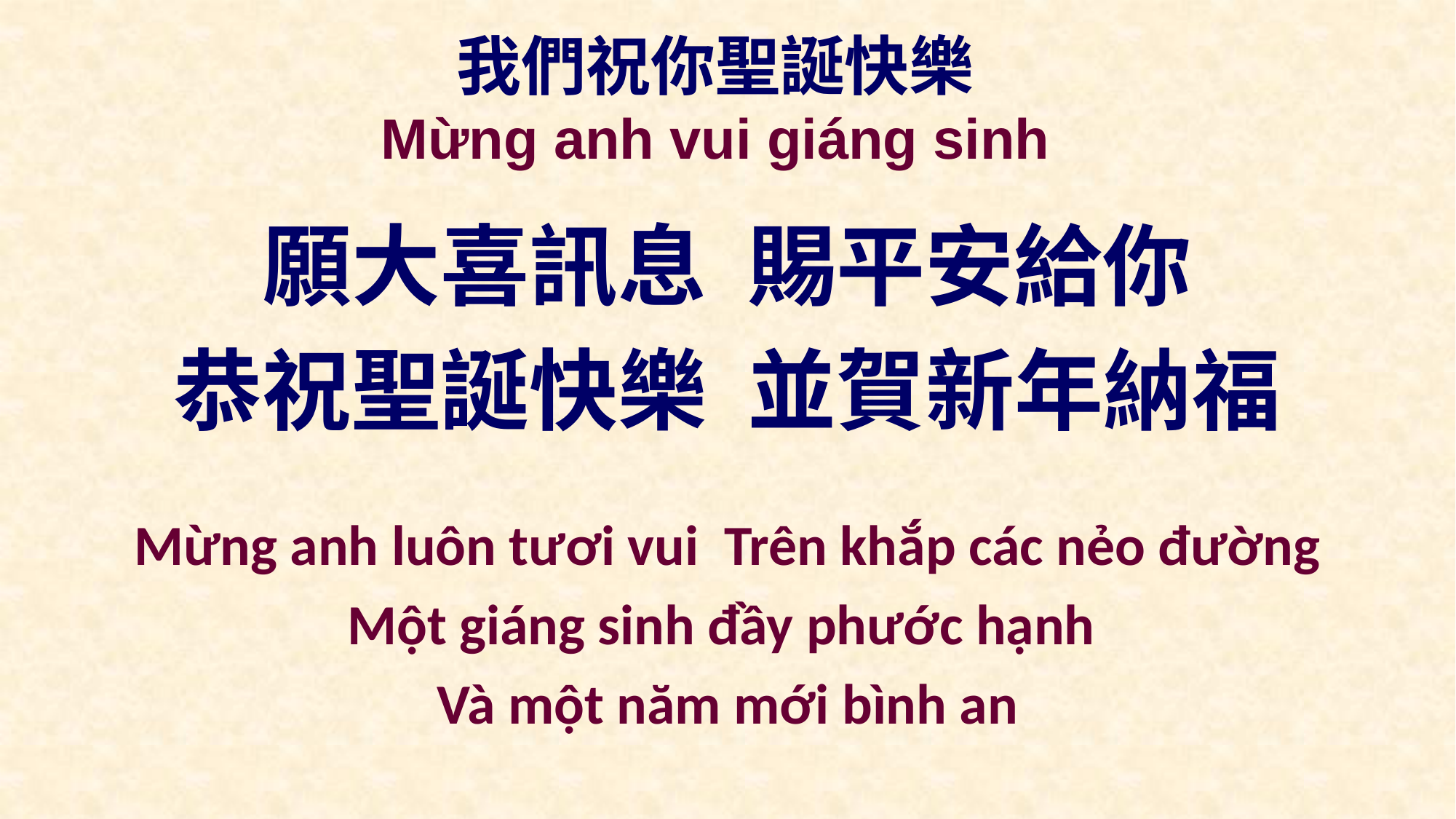

# 我們祝你聖誕快樂 Mừng anh vui giáng sinh
願大喜訊息  賜平安給你
恭祝聖誕快樂  並賀新年納福
Mừng anh luôn tươi vui  Trên khắp các nẻo đường
Một giáng sinh đầy phước hạnh
Và một năm mới bình an